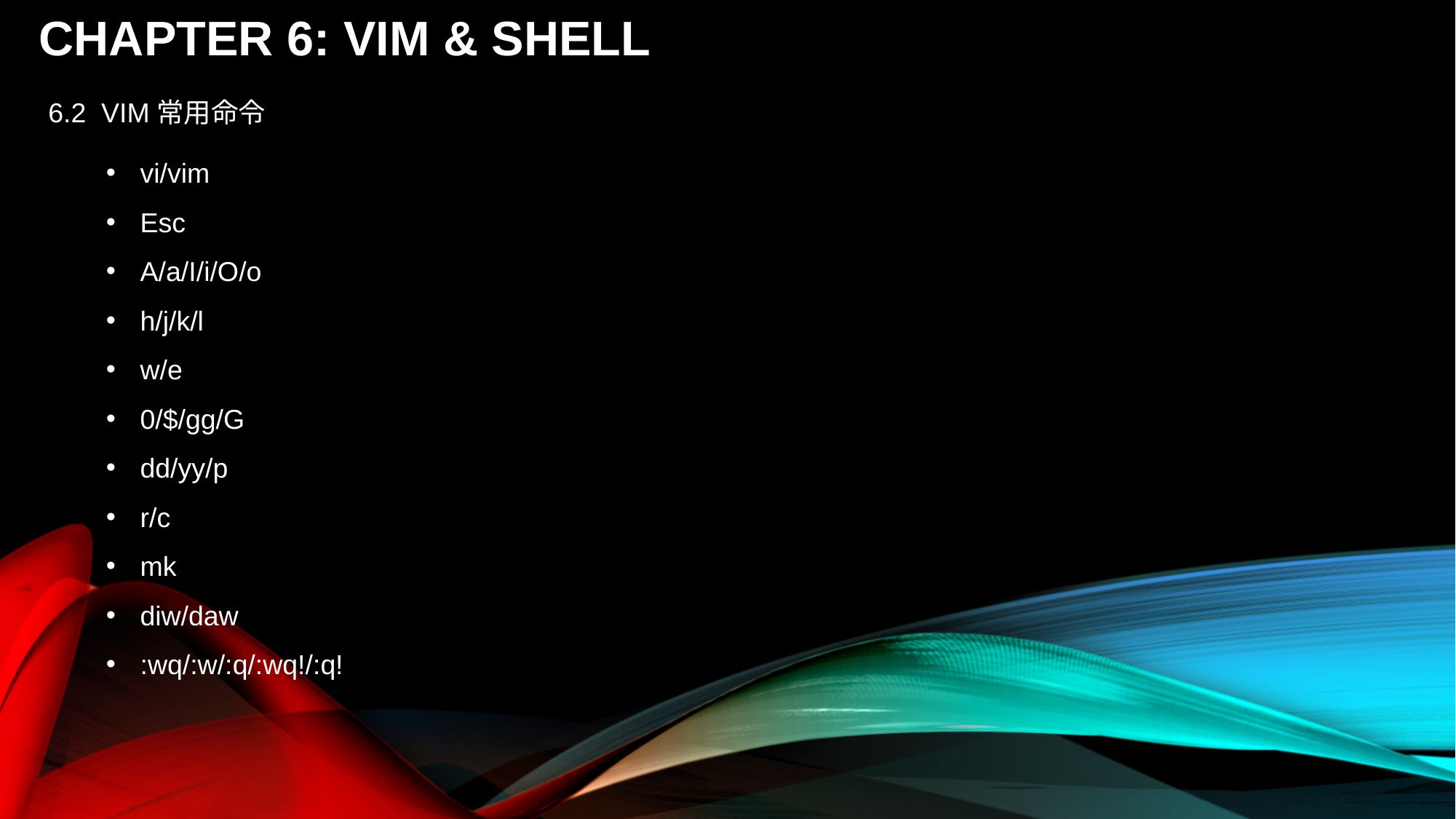

# Chapter 6: Vim & shell
6.2  VIM常用命令
vi/vim
Esc
A/a/I/i/O/o
h/j/k/l
w/e
0/$/gg/G
dd/yy/p
r/c
mk
diw/daw
:wq/:w/:q/:wq!/:q!